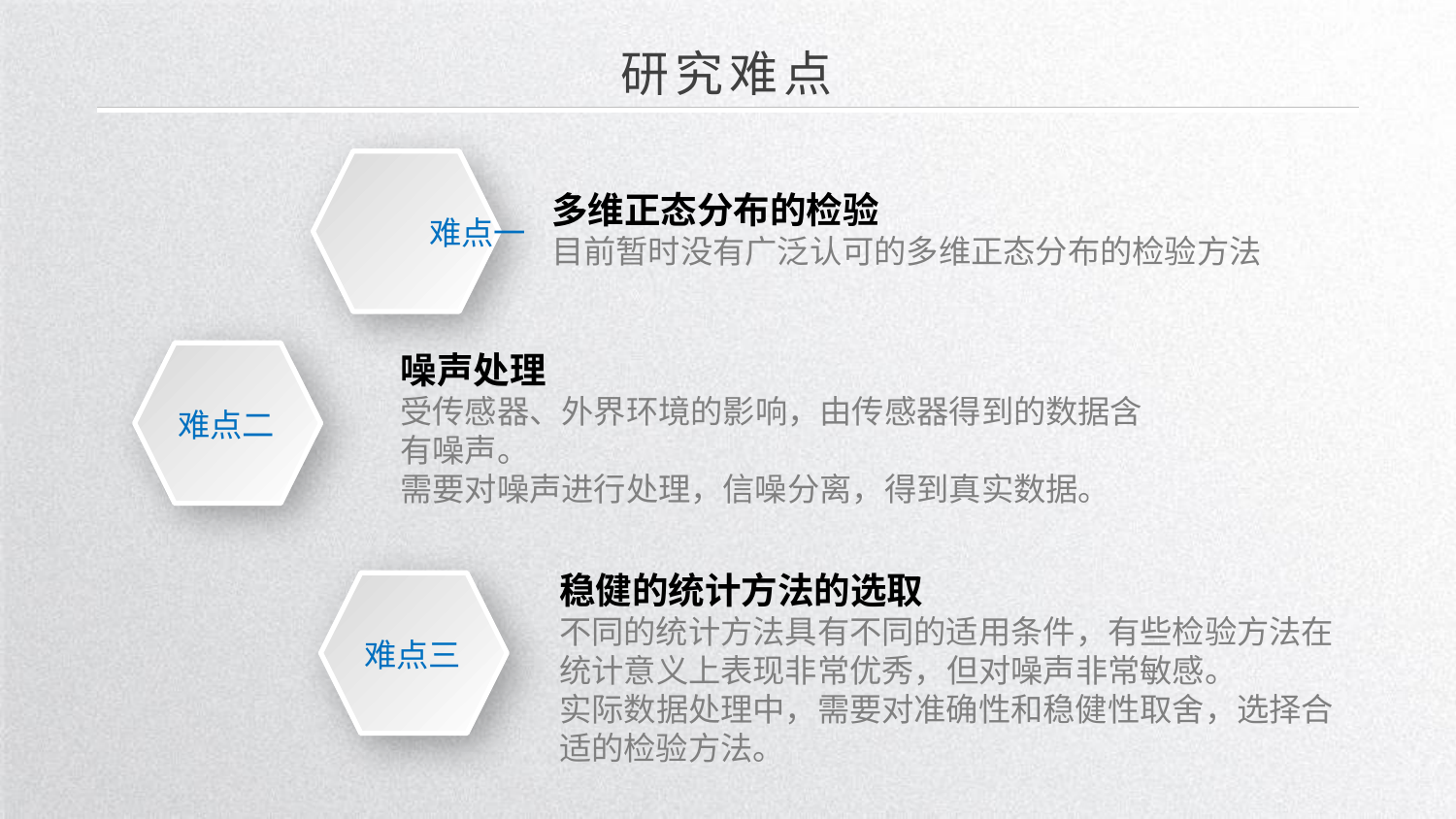

研究难点

	难点一
多维正态分布的检验
目前暂时没有广泛认可的多维正态分布的检验方法
噪声处理
受传感器、外界环境的影响，由传感器得到的数据含有噪声。
需要对噪声进行处理，信噪分离，得到真实数据。

难点二
稳健的统计方法的选取
不同的统计方法具有不同的适用条件，有些检验方法在统计意义上表现非常优秀，但对噪声非常敏感。
实际数据处理中，需要对准确性和稳健性取舍，选择合适的检验方法。

难点三